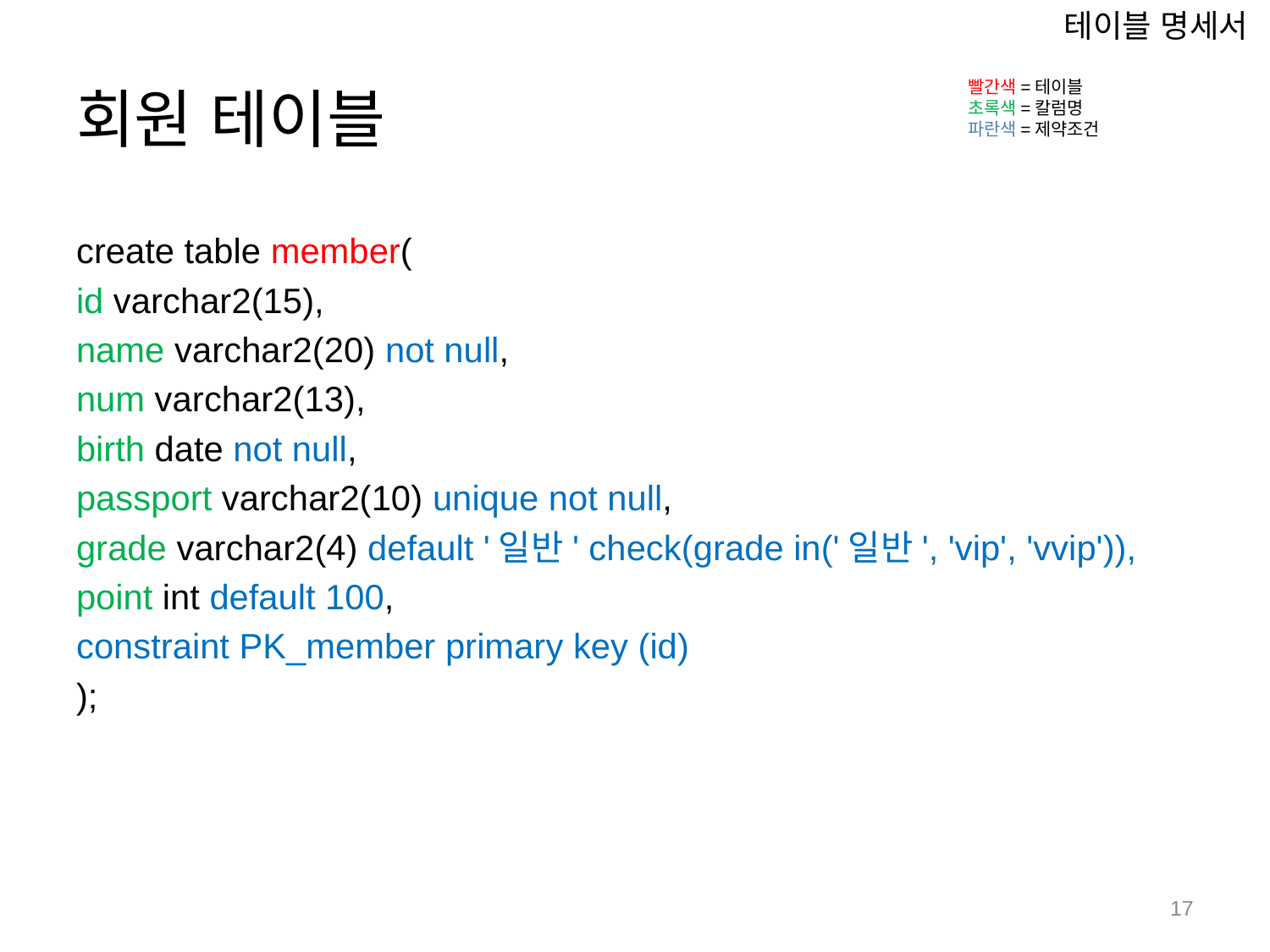

테이블 명세서
# 회원 테이블
빨간색=테이블
초록색=칼럼명
파란색=제약조건
create table member(
id varchar2(15),
name varchar2(20) not null,
num varchar2(13),
birth date not null,
passport varchar2(10) unique not null,
grade varchar2(4) default '일반' check(grade in('일반', 'vip', 'vvip')),
point int default 100,
constraint PK_member primary key (id)
);
17